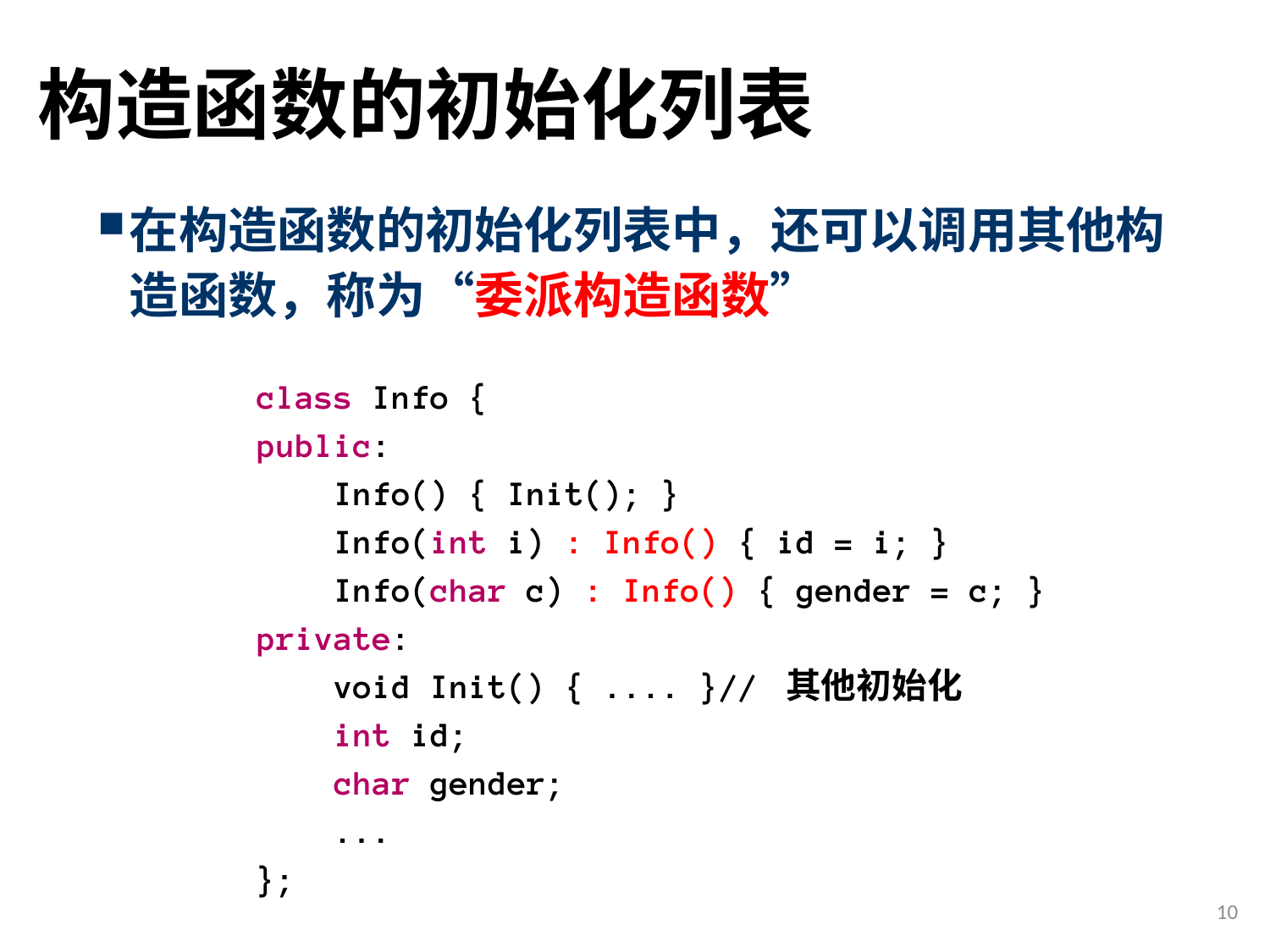

# 构造函数的初始化列表
在构造函数的初始化列表中，还可以调用其他构造函数，称为“委派构造函数”
class Info {
public:
    Info() { Init(); }
    Info(int i) : Info() { id = i; }
    Info(char c) : Info() { gender = c; }
private:
    void Init() { .... }// 其他初始化
    int id;
    char gender;
    ...
};
10